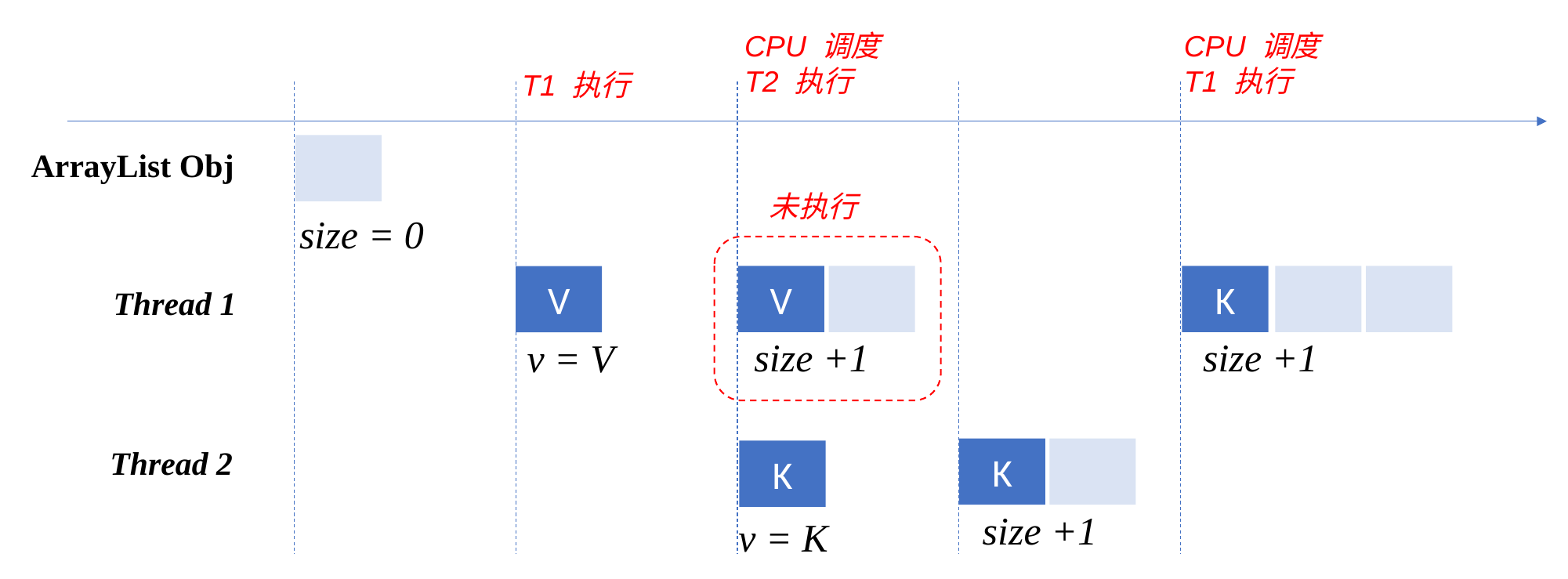

CPU 调度
T2 执行
CPU 调度
T1 执行
T1 执行

ArrayList Obj
未执行
size = 0

V

K

V
Thread 1
size +1
size +1
v = V
Thread 2
K

K
size +1
v = K